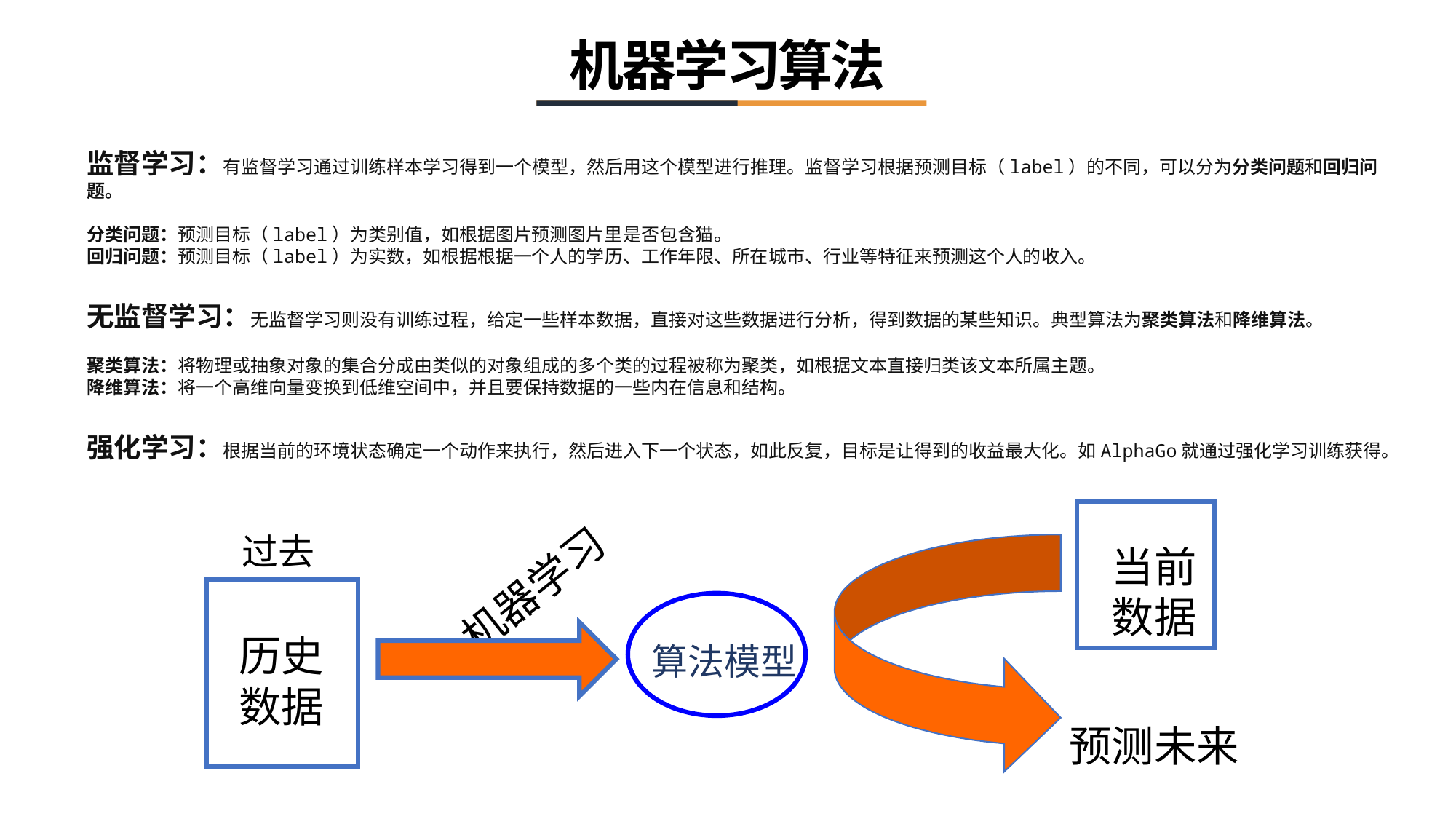

机器学习算法

监督学习：有监督学习通过训练样本学习得到一个模型，然后用这个模型进行推理。监督学习根据预测目标（label）的不同，可以分为分类问题和回归问题。

分类问题：预测目标（label）为类别值，如根据图片预测图片里是否包含猫。
回归问题：预测目标（label）为实数，如根据根据一个人的学历、工作年限、所在城市、行业等特征来预测这个人的收入。

无监督学习：无监督学习则没有训练过程，给定一些样本数据，直接对这些数据进行分析，得到数据的某些知识。典型算法为聚类算法和降维算法。

聚类算法：将物理或抽象对象的集合分成由类似的对象组成的多个类的过程被称为聚类，如根据文本直接归类该文本所属主题。
降维算法：将一个高维向量变换到低维空间中，并且要保持数据的一些内在信息和结构。

强化学习：根据当前的环境状态确定一个动作来执行，然后进入下一个状态，如此反复，目标是让得到的收益最大化。如AlphaGo就通过强化学习训练获得。

当前
数据
过去

机器学习

算法模型

历史
数据
预测未来